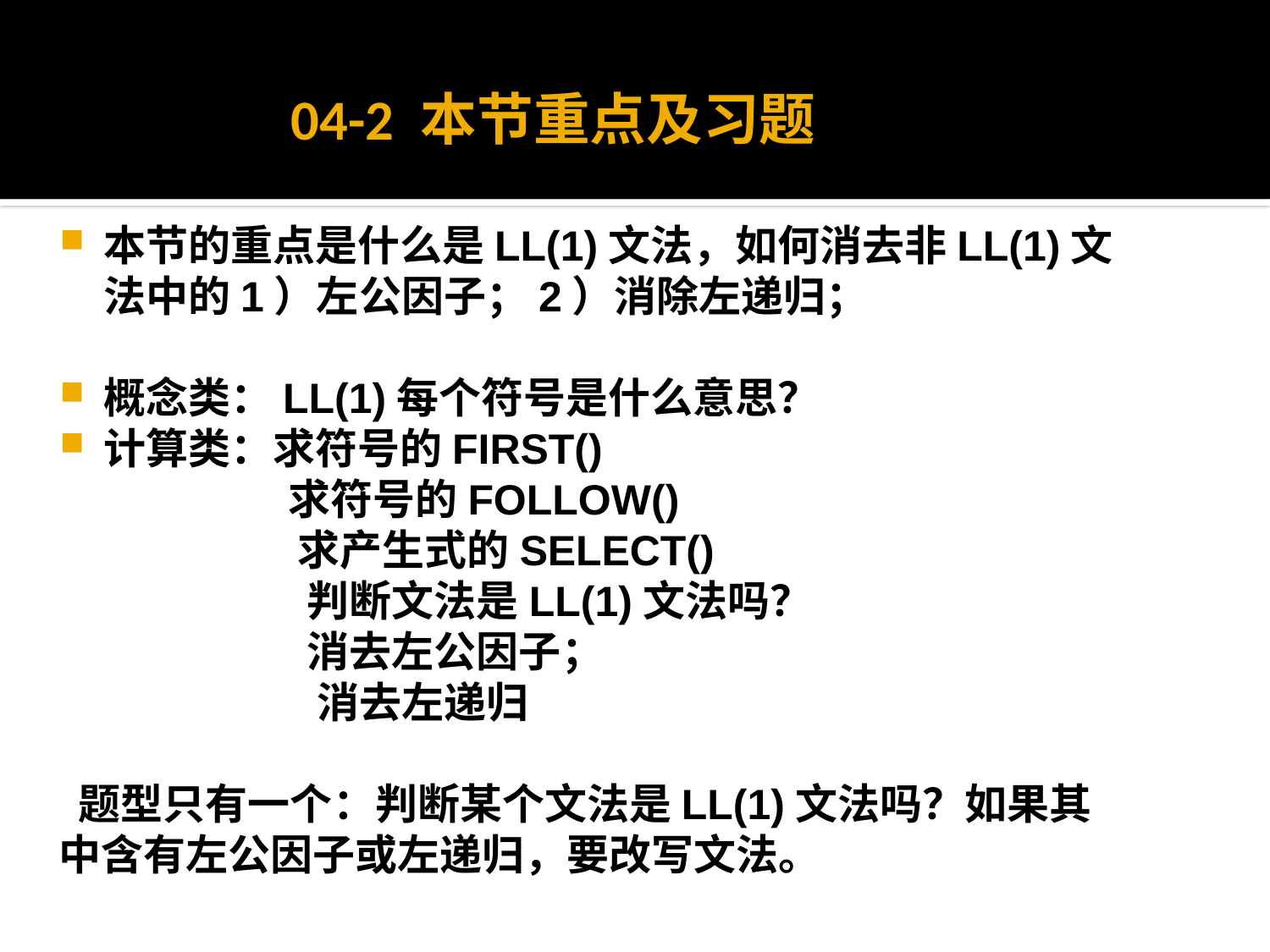

04-2 本节重点及习题
本节的重点是什么是LL(1)文法，如何消去非LL(1)文法中的1）左公因子；2）消除左递归；

概念类：LL(1)每个符号是什么意思？
计算类：求符号的FIRST()
                       求符号的FOLLOW()
                        求产生式的SELECT()
                         判断文法是LL(1)文法吗？
                         消去左公因子；
                          消去左递归

 题型只有一个：判断某个文法是LL(1)文法吗？如果其中含有左公因子或左递归，要改写文法。
21